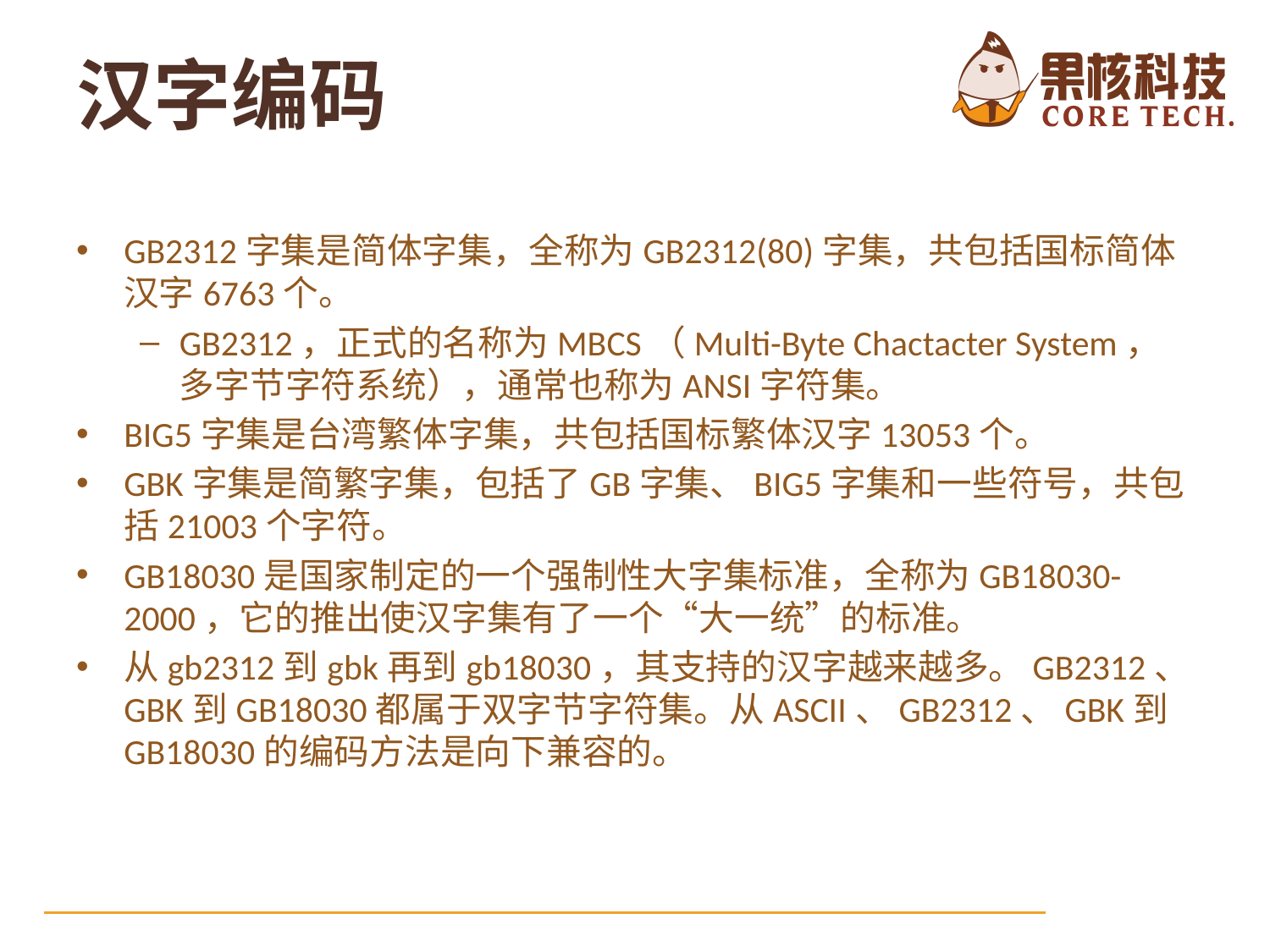

# 汉字编码
GB2312字集是简体字集，全称为GB2312(80)字集，共包括国标简体汉字6763个。
GB2312，正式的名称为MBCS（Multi-Byte Chactacter System，多字节字符系统），通常也称为ANSI字符集。
BIG5字集是台湾繁体字集，共包括国标繁体汉字13053个。
GBK字集是简繁字集，包括了GB字集、BIG5字集和一些符号，共包括21003个字符。
GB18030是国家制定的一个强制性大字集标准，全称为GB18030-2000，它的推出使汉字集有了一个“大一统”的标准。
从gb2312到gbk再到gb18030，其支持的汉字越来越多。GB2312、GBK到GB18030都属于双字节字符集。从ASCII、GB2312、GBK到GB18030的编码方法是向下兼容的。